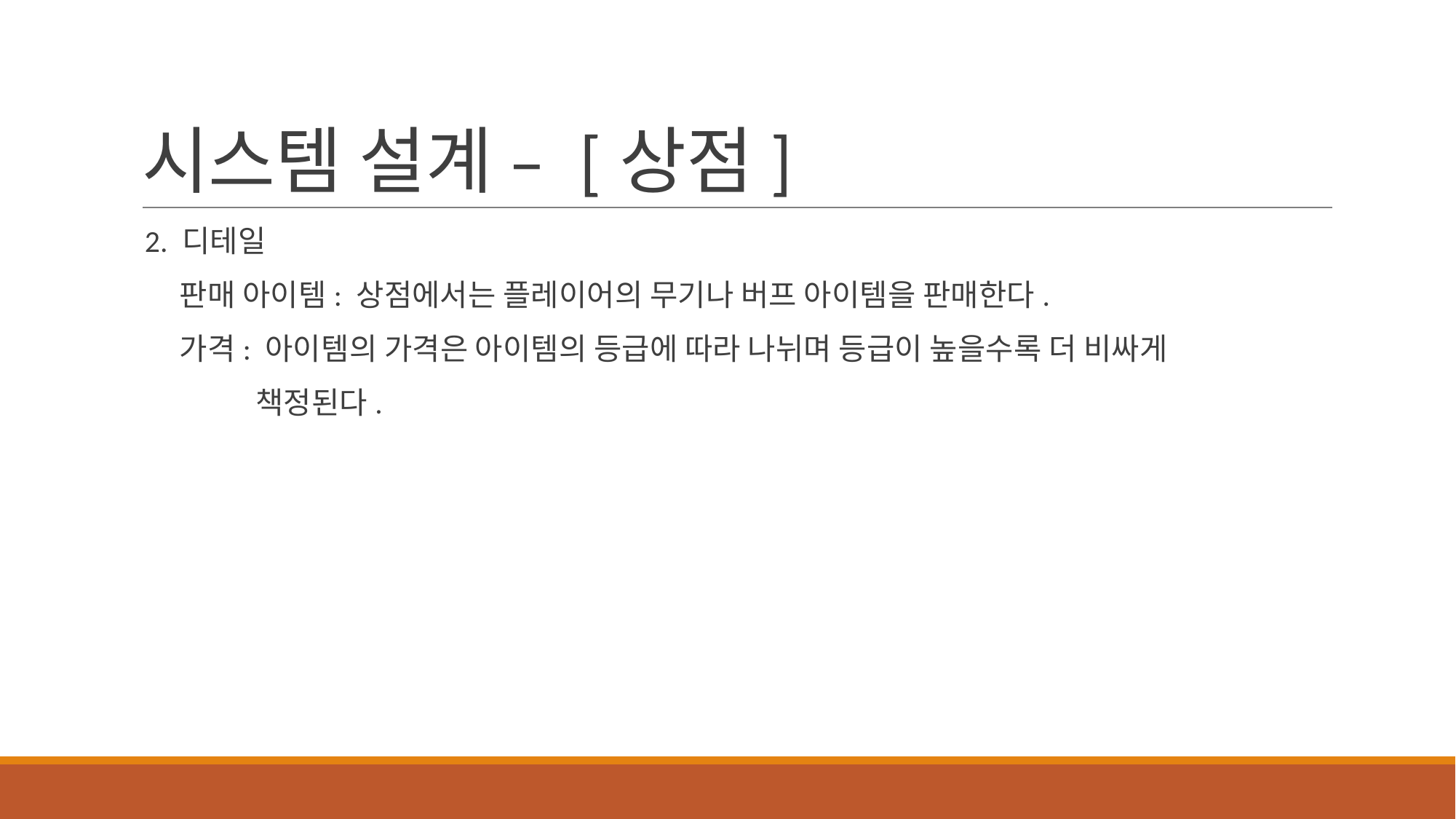

# 시스템 설계 – [상점]
  2. 디테일
      판매 아이템: 상점에서는 플레이어의 무기나 버프 아이템을 판매한다.
      가격: 아이템의 가격은 아이템의 등급에 따라 나뉘며 등급이 높을수록 더 비싸게
                 책정된다.